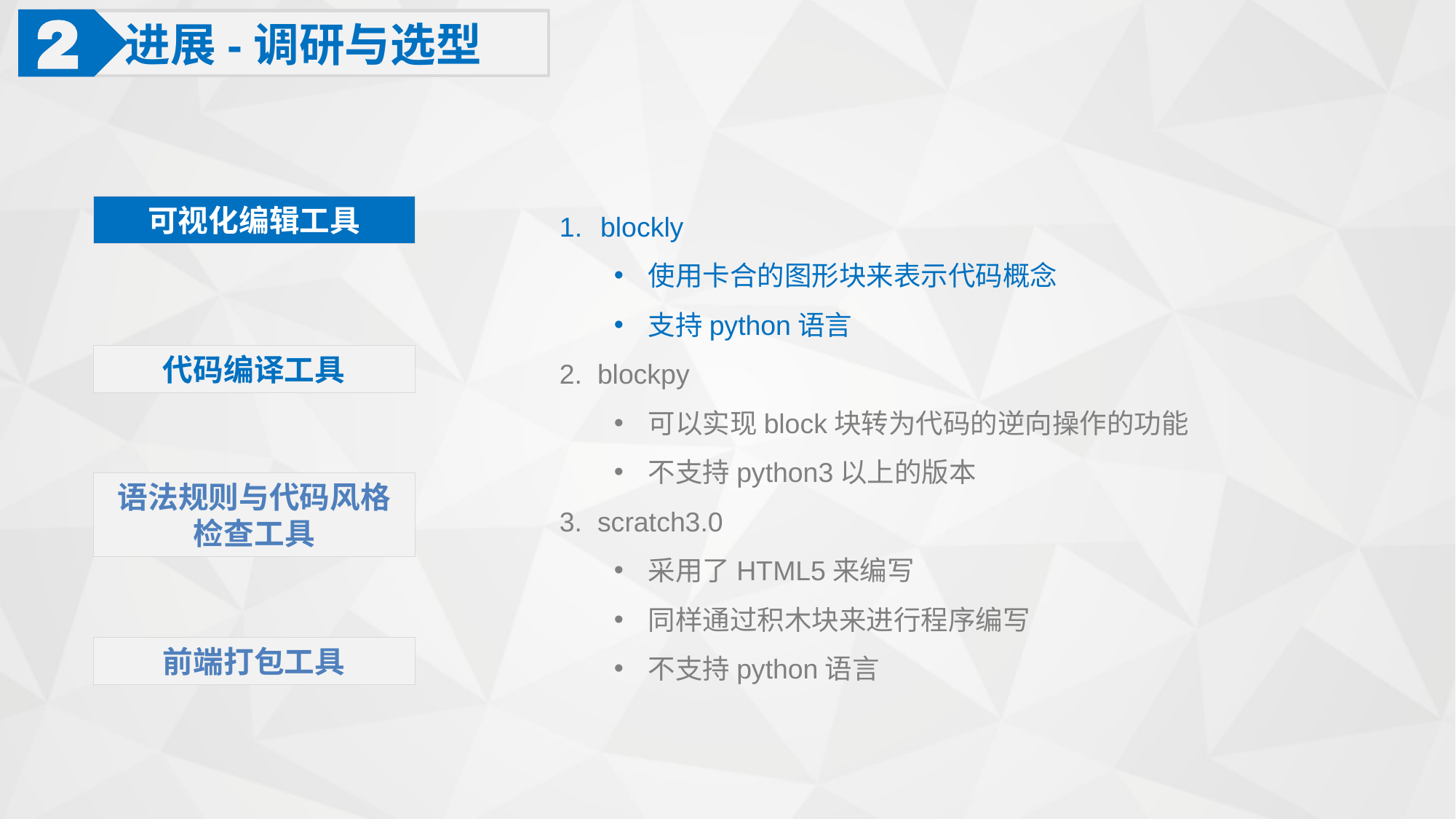

2

进展-调研与选型
blockly
使用卡合的图形块来表示代码概念
支持python语言
2.  blockpy
可以实现block块转为代码的逆向操作的功能
不支持python3以上的版本
3.  scratch3.0
采用了HTML5来编写
同样通过积木块来进行程序编写
不支持python语言
可视化编辑工具
代码编译工具
语法规则与代码风格检查工具
前端打包工具